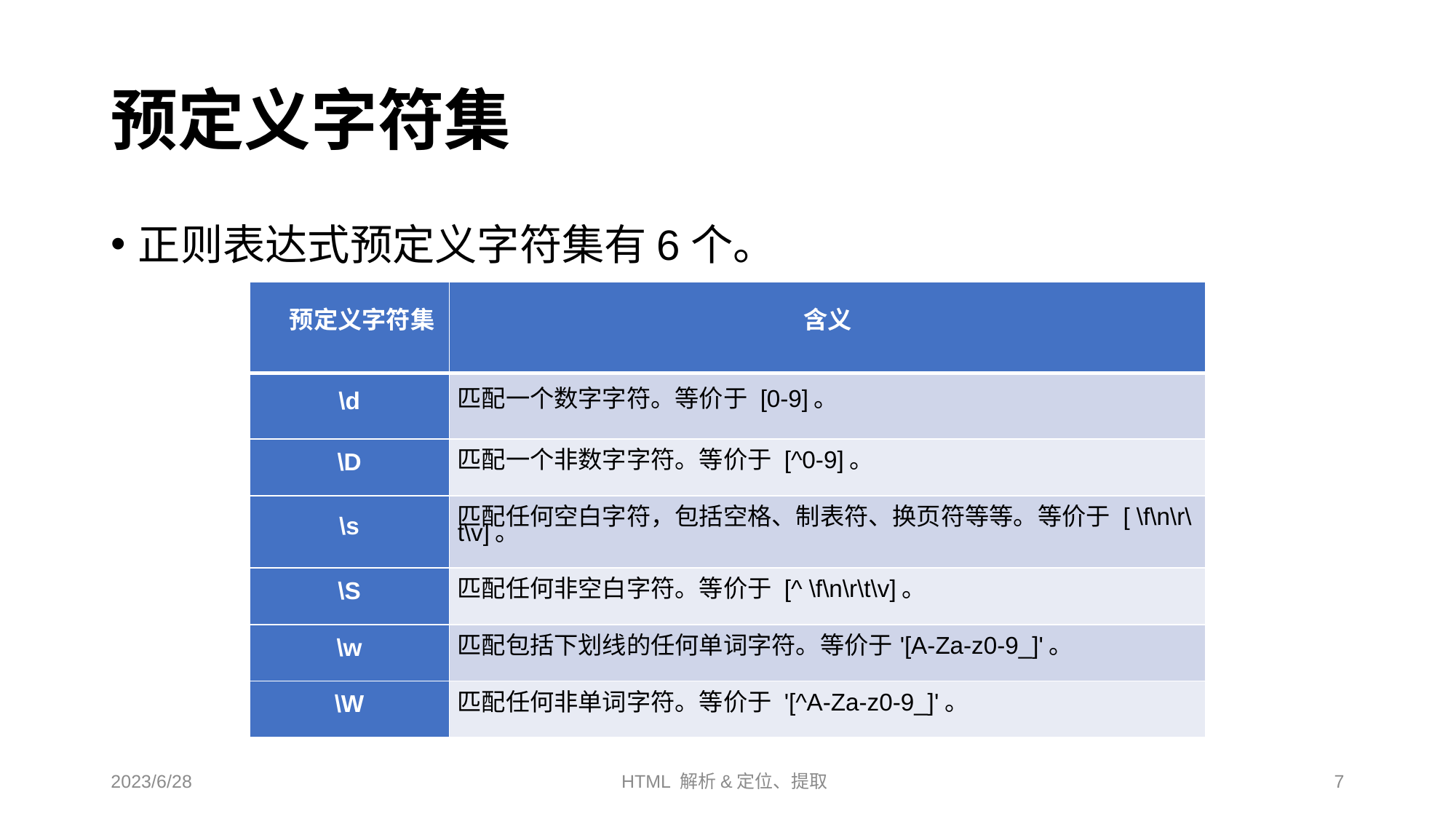

# 预定义字符集
正则表达式预定义字符集有6个。

| 预定义字符集 | 含义 |
| --- | --- |
| \d | 匹配一个数字字符。等价于 [0-9]。 |
| \D | 匹配一个非数字字符。等价于 [^0-9]。 |
| \s | 匹配任何空白字符，包括空格、制表符、换页符等等。等价于 [ \f\n\r\t\v]。 |
| \S | 匹配任何非空白字符。等价于 [^ \f\n\r\t\v]。 |
| \w | 匹配包括下划线的任何单词字符。等价于'[A-Za-z0-9\_]'。 |
| \W | 匹配任何非单词字符。等价于 '[^A-Za-z0-9\_]'。 |
2023/6/28
HTML 解析&定位、提取
7